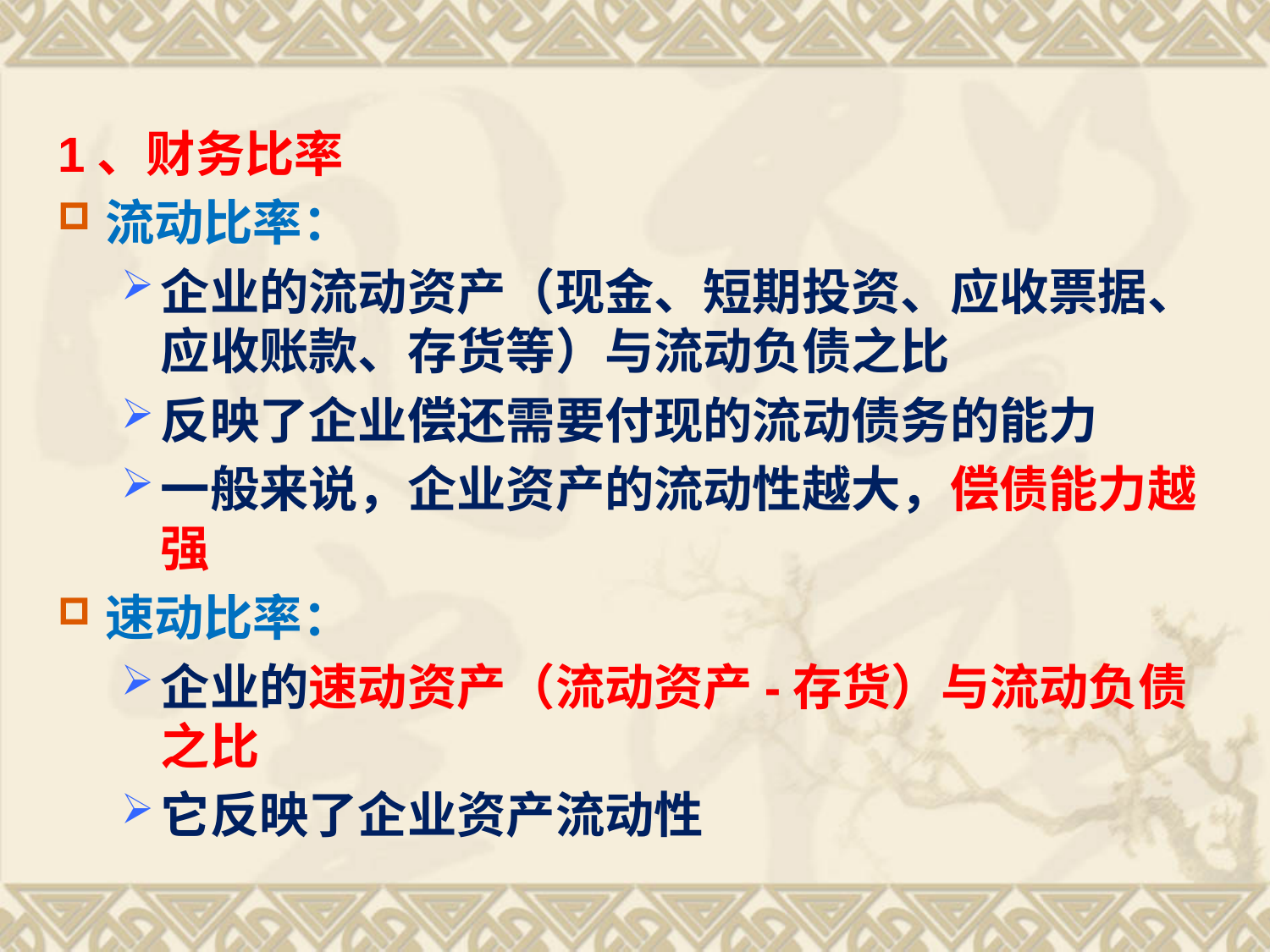

1、财务比率
流动比率：
企业的流动资产（现金、短期投资、应收票据、应收账款、存货等）与流动负债之比
反映了企业偿还需要付现的流动债务的能力
一般来说，企业资产的流动性越大，偿债能力越强
速动比率：
企业的速动资产（流动资产-存货）与流动负债之比
它反映了企业资产流动性